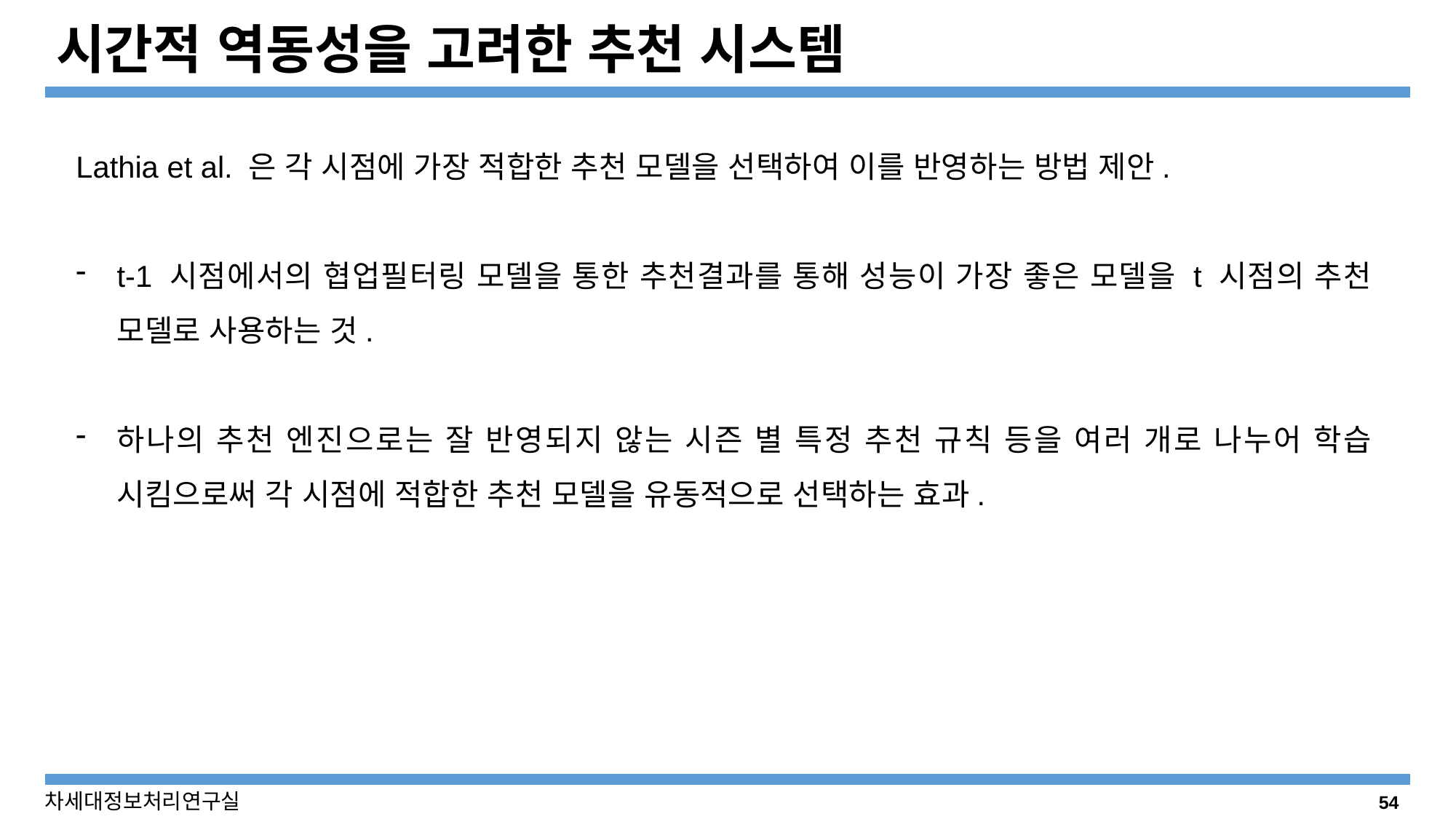

# 시간적 역동성을 고려한 추천 시스템
Lathia et al. 은 각 시점에 가장 적합한 추천 모델을 선택하여 이를 반영하는 방법 제안.

t-1 시점에서의 협업필터링 모델을 통한 추천결과를 통해 성능이 가장 좋은 모델을 t 시점의 추천 모델로 사용하는 것.

하나의 추천 엔진으로는 잘 반영되지 않는 시즌 별 특정 추천 규칙 등을 여러 개로 나누어 학습 시킴으로써 각 시점에 적합한 추천 모델을 유동적으로 선택하는 효과.

54